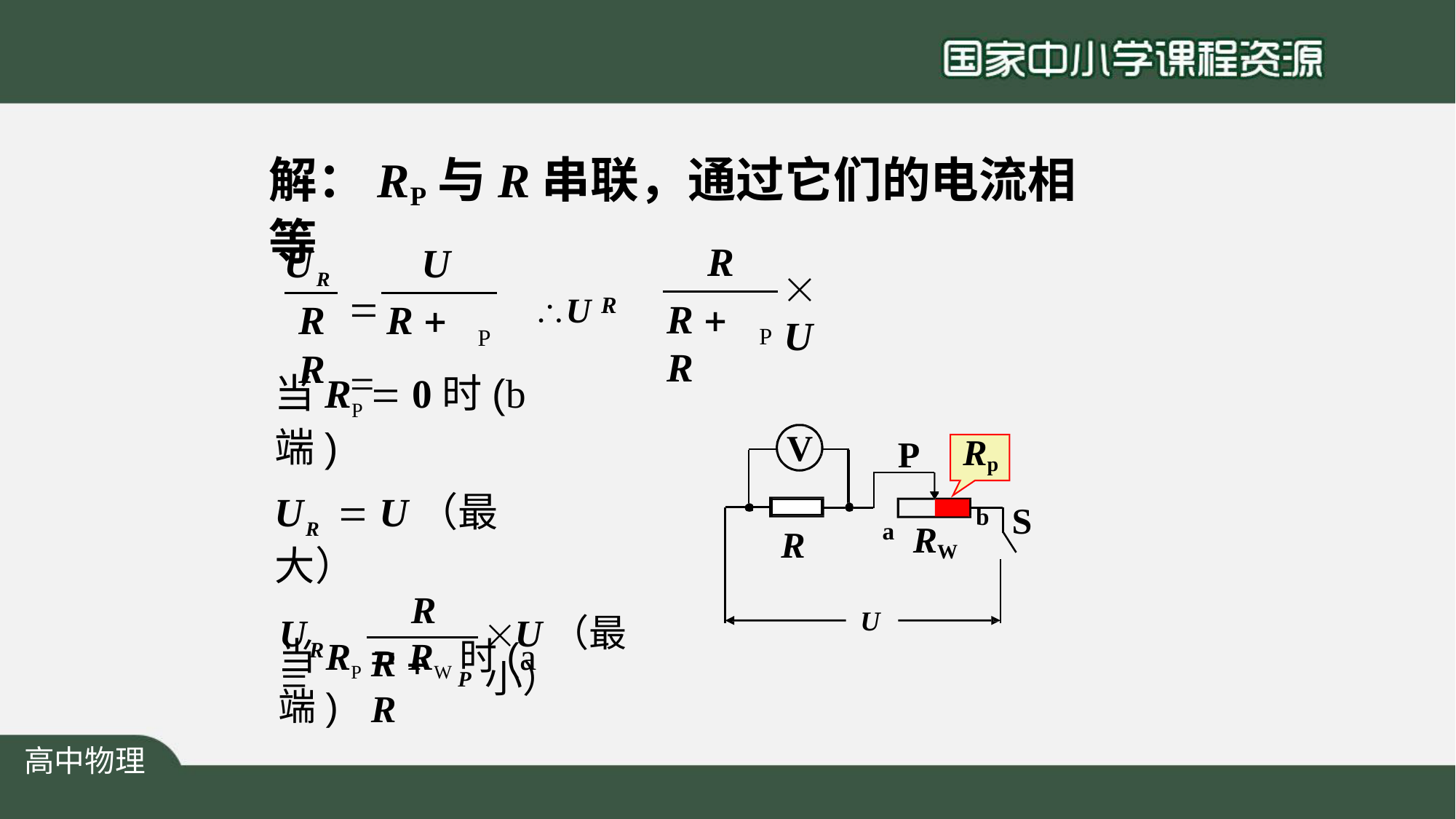

# 解：RP与R串联，通过它们的电流相等
R
UR	U
×U
=	∴U	=
R
R + R

R	R + R

P
P
当RP = 0时(b端)
UR = U（最大）
当RP = RW时(a端)
V

Rp
P

S

b
RW
a
R

R
U
U	=
×U（最小）

R
R + R

P
高中物理